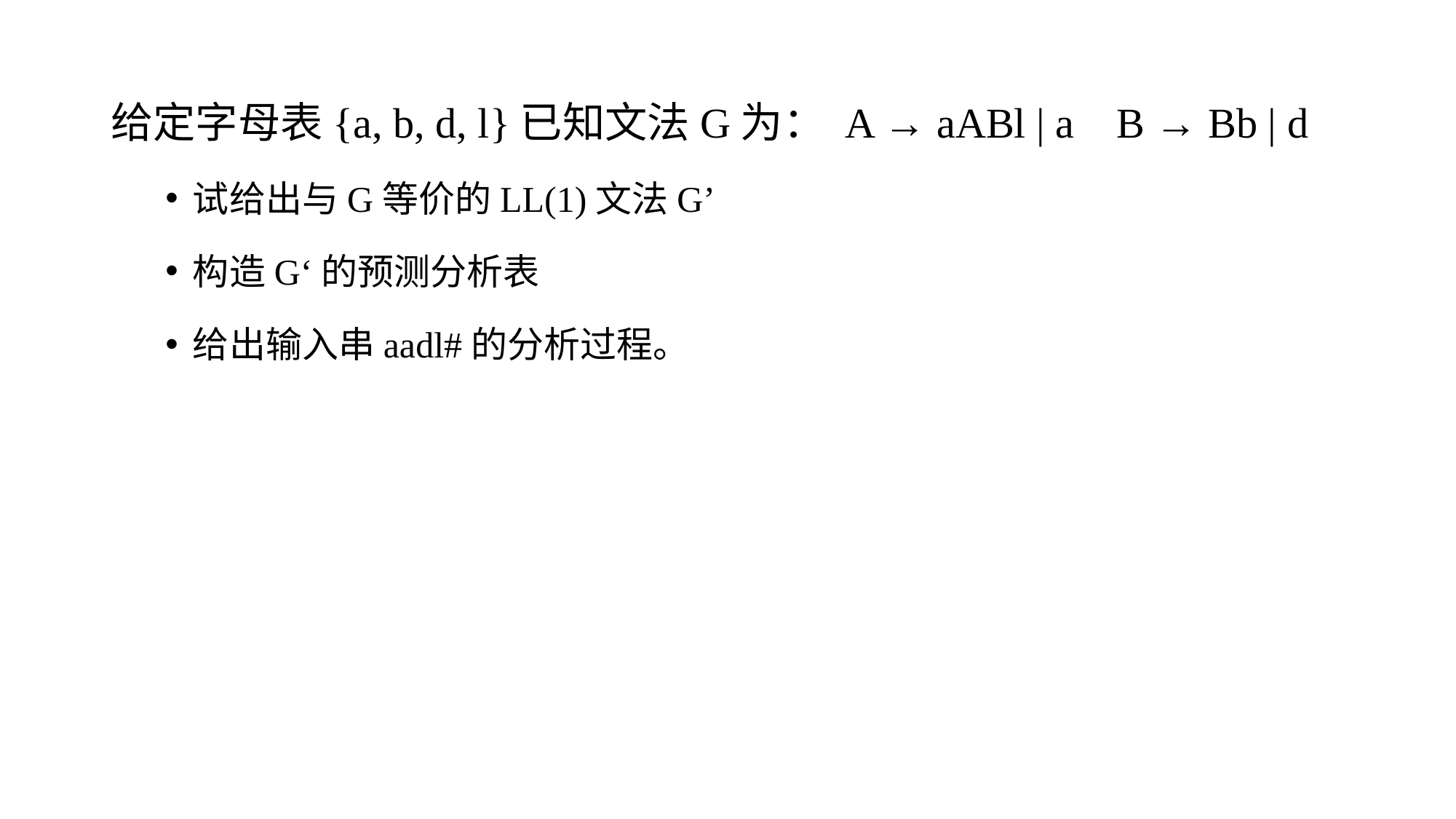

给定字母表{a, b, d, l}已知文法G为： A → aABl | a    B → Bb | d
试给出与G等价的LL(1)文法G’
构造G‘的预测分析表
给出输入串aadl#的分析过程。